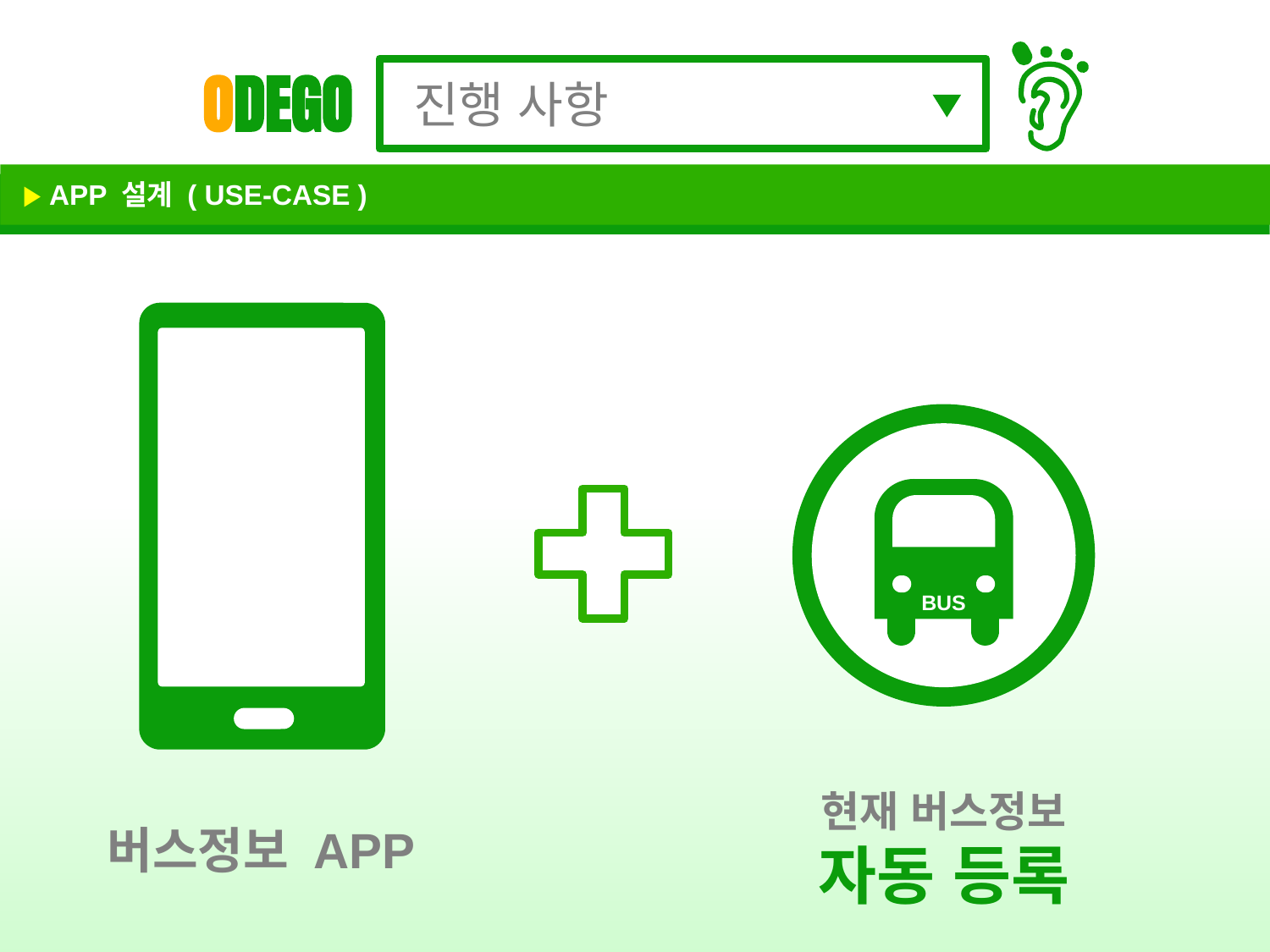

ODEGO
진행 사항

▶ APP 설계 ( USE-CASE )

BUS

현재 버스정보
자동 등록
버스정보 APP